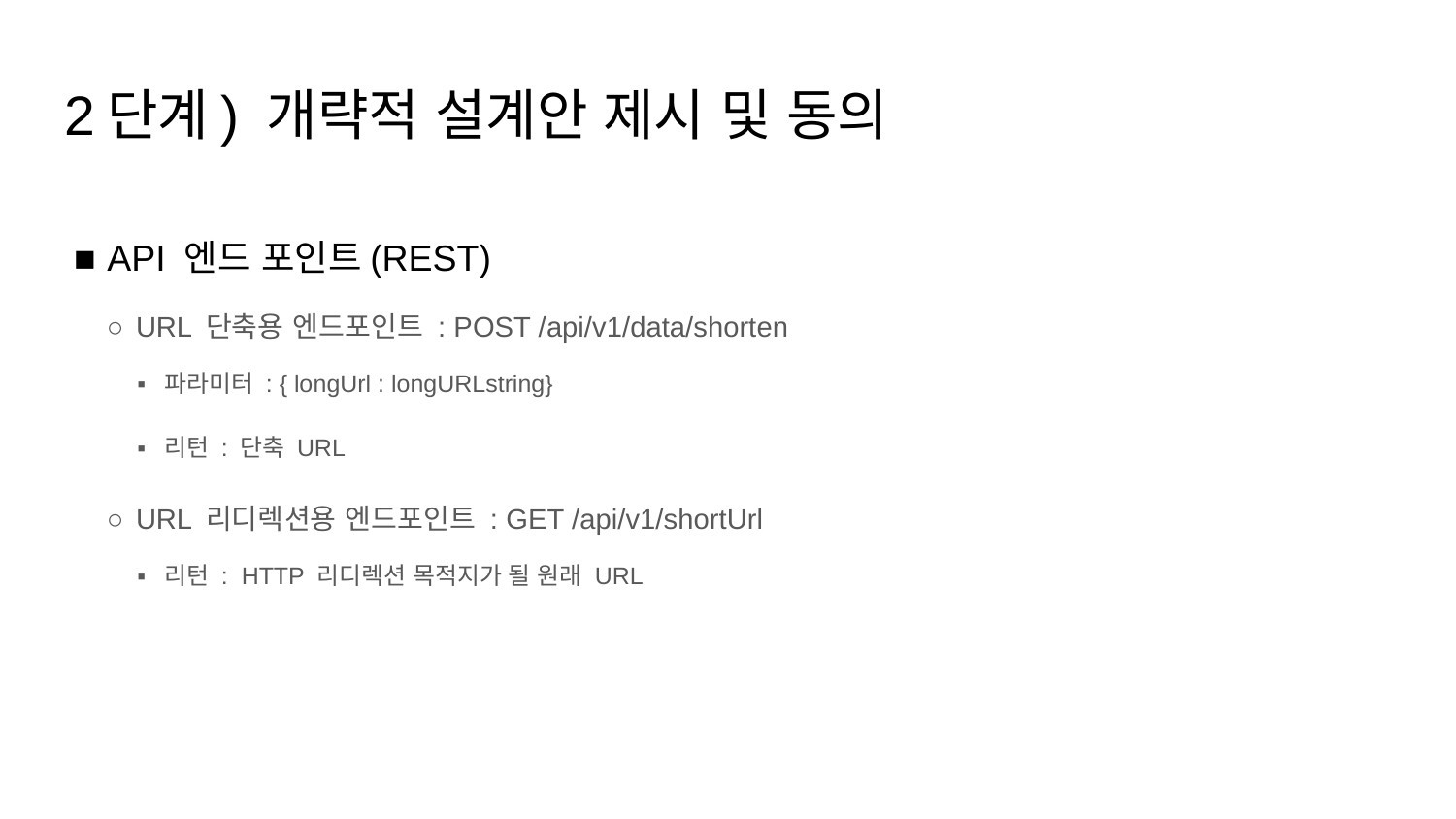

# 2단계) 개략적 설계안 제시 및 동의
API 엔드 포인트(REST)
URL 단축용 엔드포인트 : POST /api/v1/data/shorten
파라미터 : { longUrl : longURLstring}
리턴 : 단축 URL
URL 리디렉션용 엔드포인트 : GET /api/v1/shortUrl
리턴 :  HTTP 리디렉션 목적지가 될 원래 URL